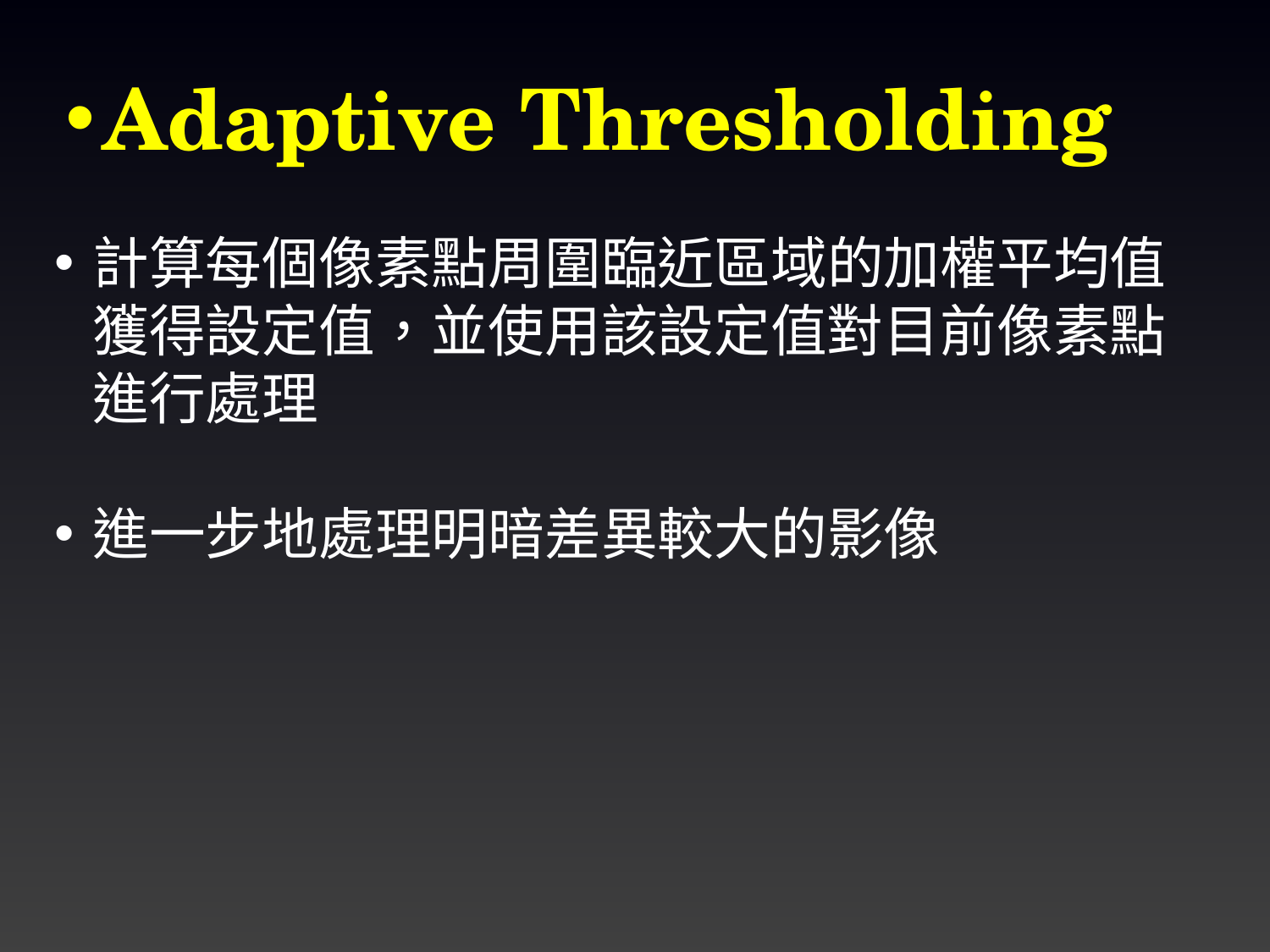

Adaptive Thresholding
計算每個像素點周圍臨近區域的加權平均值獲得設定值，並使用該設定值對目前像素點進行處理

進一步地處理明暗差異較大的影像